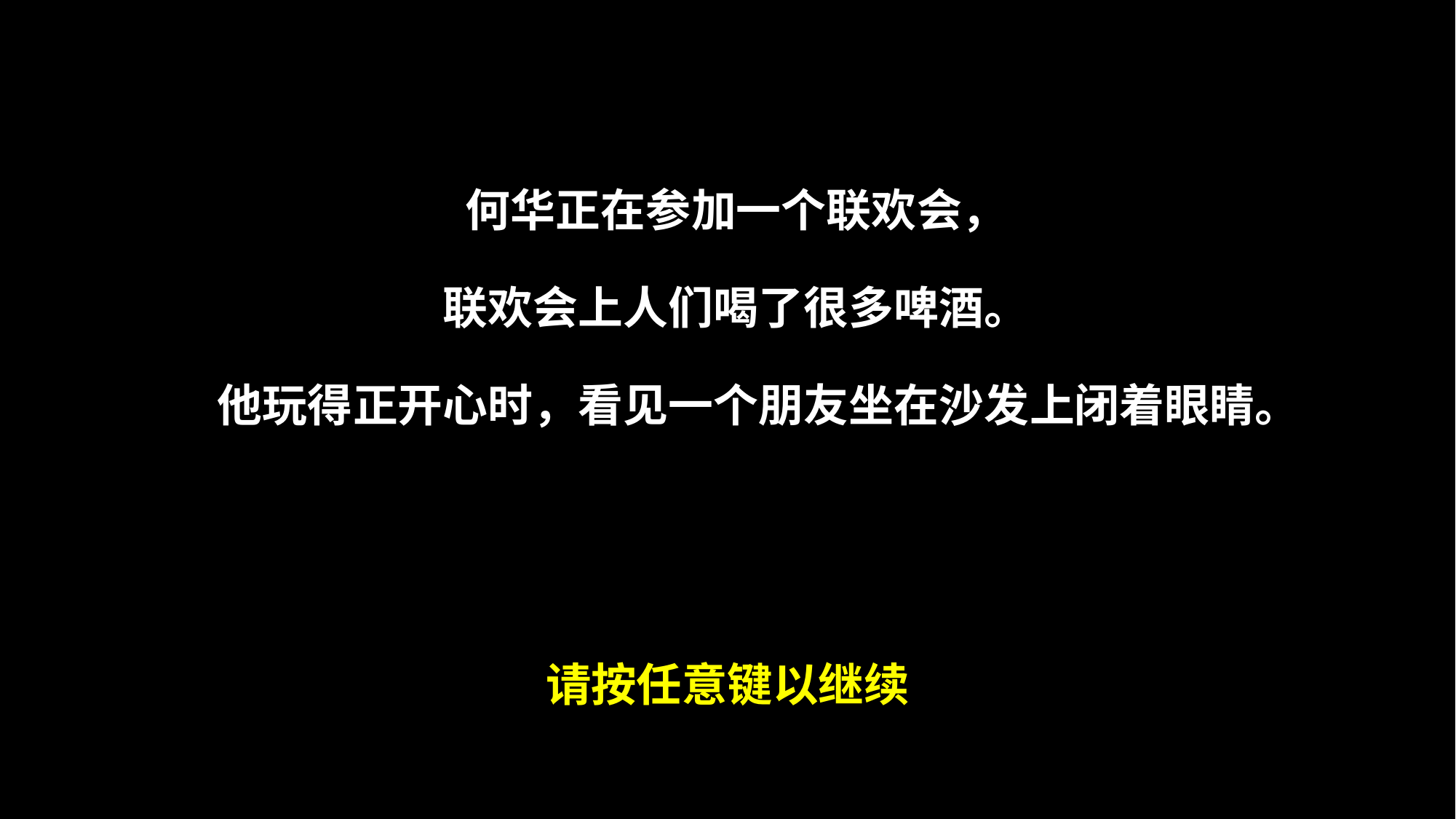

# 何华正在参加一个联欢会， 联欢会上人们喝了很多啤酒。 他玩得正开心时，看见一个朋友坐在沙发上闭着眼睛。
请按任意键以继续